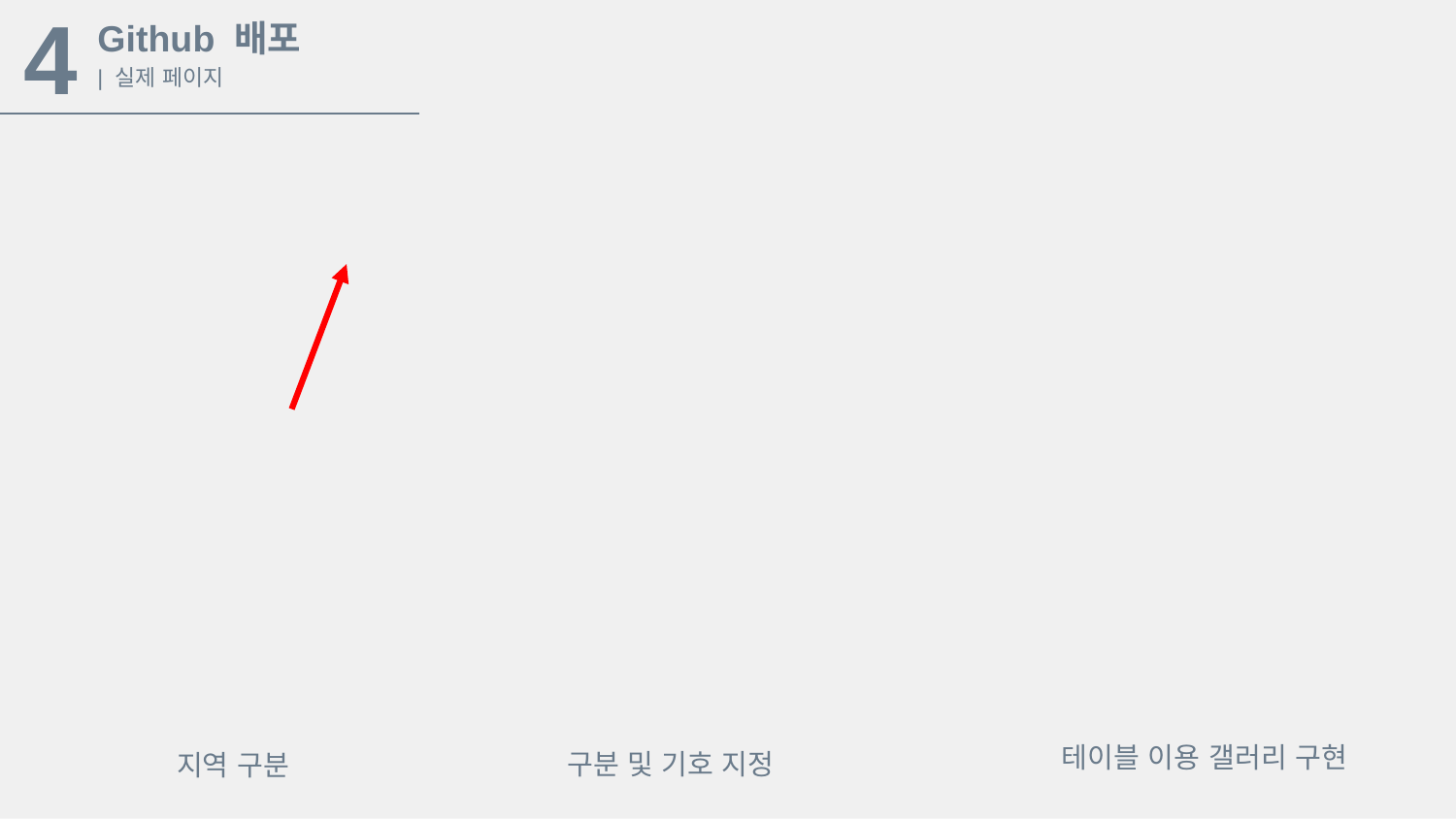

4
Github 배포
| 실제 페이지
테이블 이용 갤러리 구현
구분 및 기호 지정
지역 구분